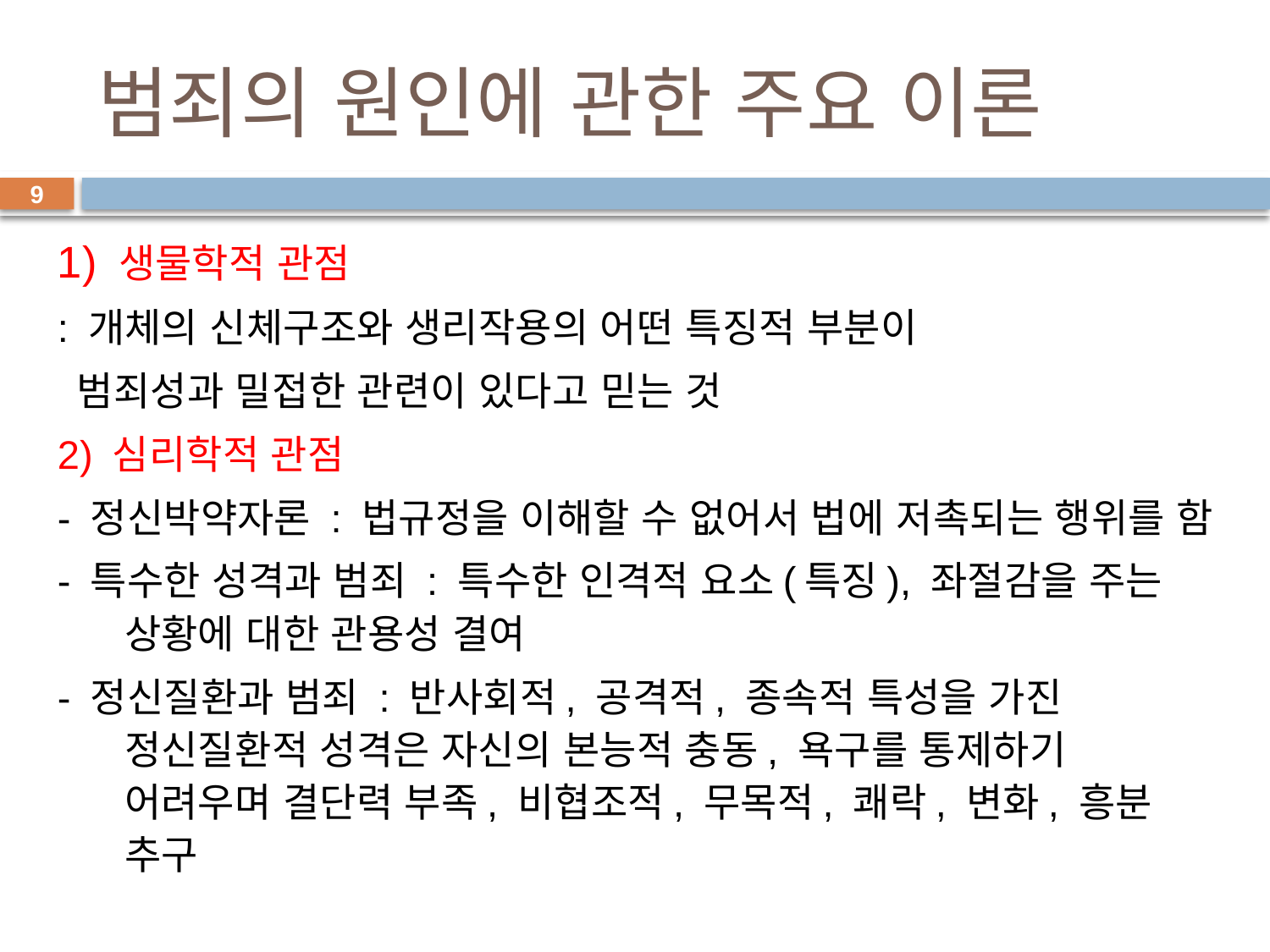

# 범죄의 원인에 관한 주요 이론
9
1) 생물학적 관점
: 개체의 신체구조와 생리작용의 어떤 특징적 부분이
 범죄성과 밀접한 관련이 있다고 믿는 것
2) 심리학적 관점
- 정신박약자론 : 법규정을 이해할 수 없어서 법에 저촉되는 행위를 함
- 특수한 성격과 범죄 : 특수한 인격적 요소(특징), 좌절감을 주는 상황에 대한 관용성 결여
- 정신질환과 범죄 : 반사회적, 공격적, 종속적 특성을 가진 정신질환적 성격은 자신의 본능적 충동, 욕구를 통제하기 어려우며 결단력 부족, 비협조적, 무목적, 쾌락, 변화, 흥분 추구